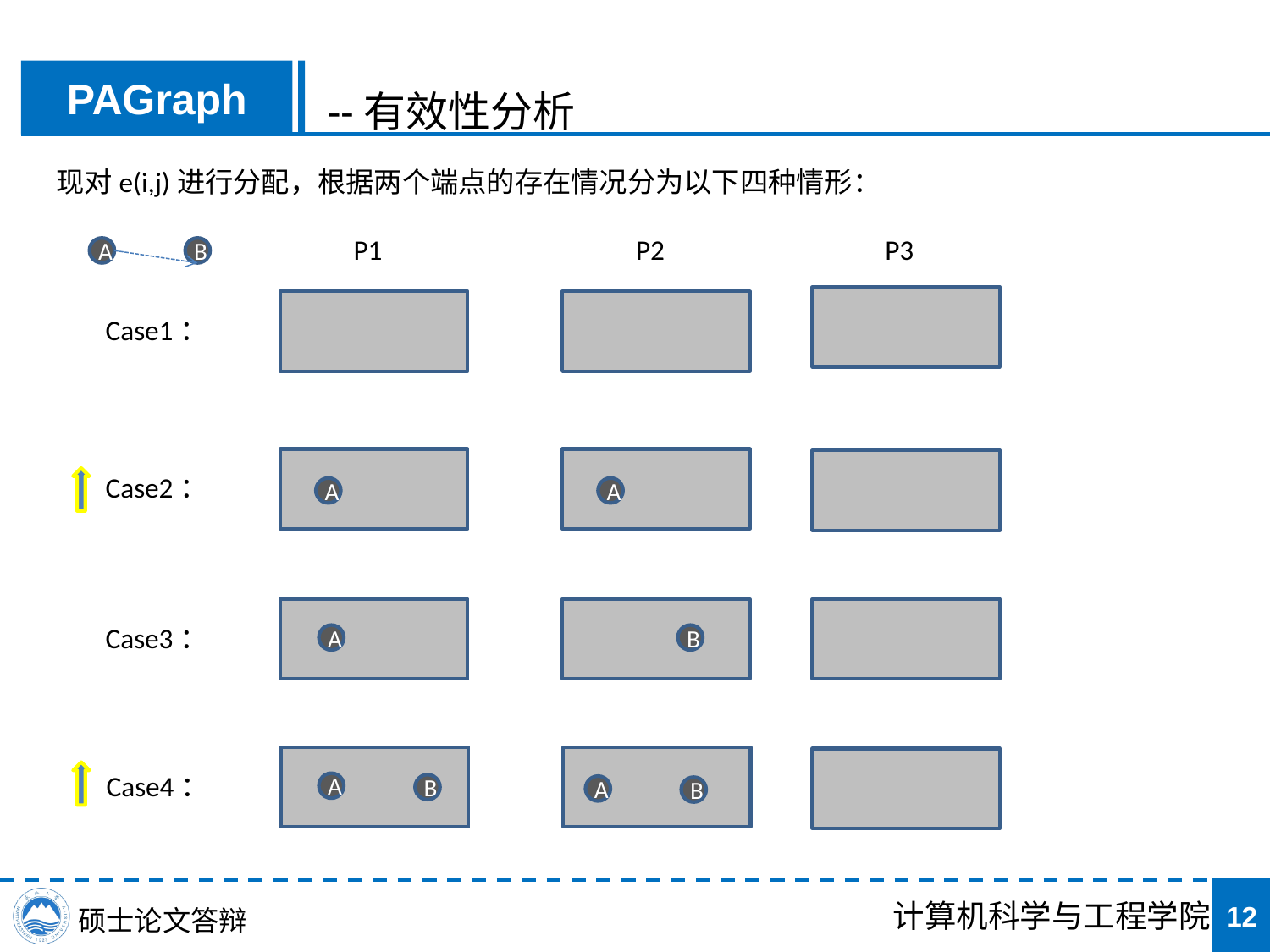

PAGraph

--有效性分析
现对e(i,j)进行分配，根据两个端点的存在情况分为以下四种情形：
P1
P2
P3
B
A

Case1：

Case2：

A
A

Case3：
A
B

Case4：
A
B
A
B
12